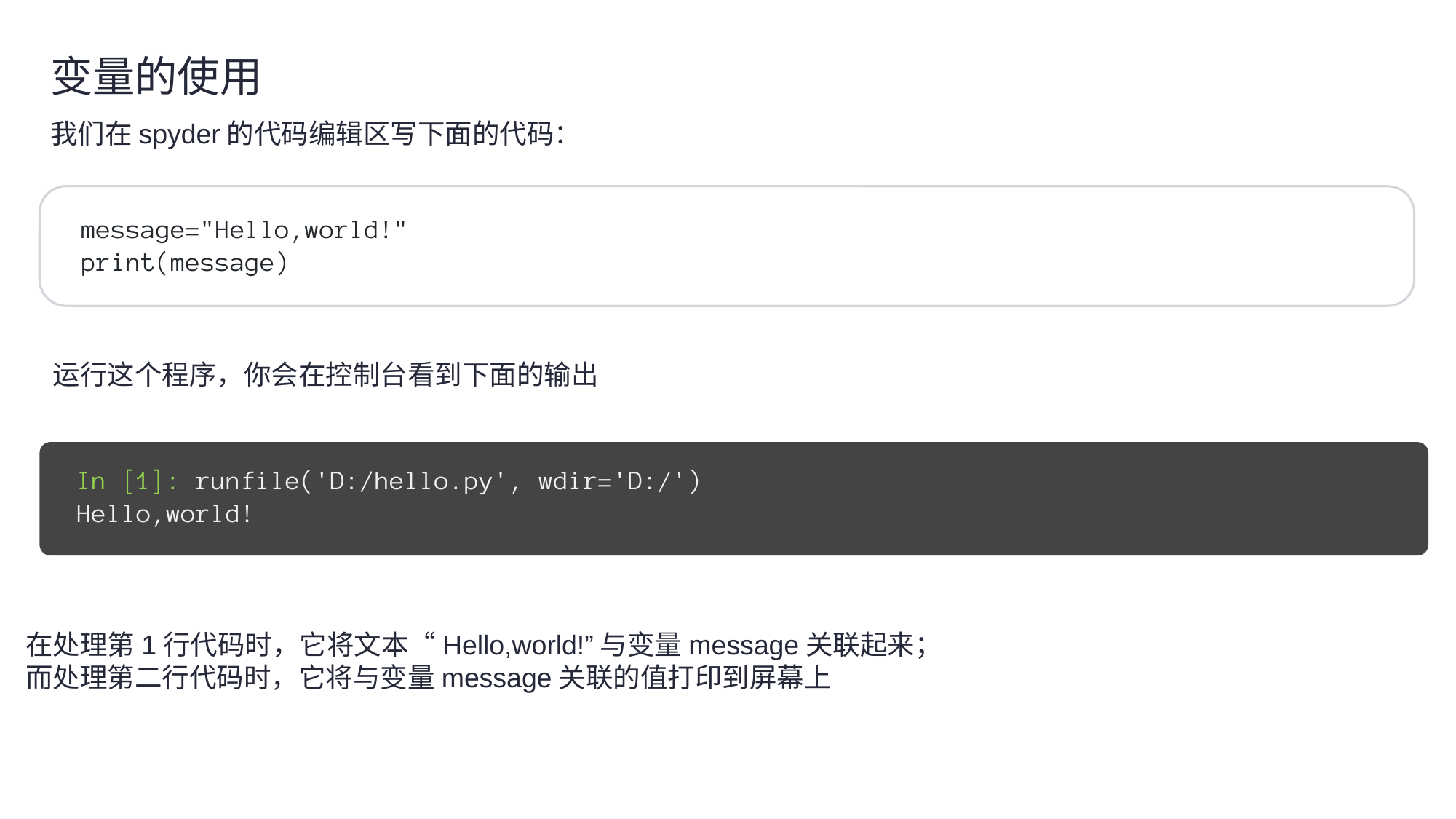

变量的使用
我们在spyder的代码编辑区写下面的代码：
message="Hello,world!"
print(message)
运行这个程序，你会在控制台看到下面的输出
In [1]: runfile('D:/hello.py', wdir='D:/')
Hello,world!
在处理第1行代码时，它将文本“Hello,world!”与变量message关联起来；
而处理第二行代码时，它将与变量message关联的值打印到屏幕上